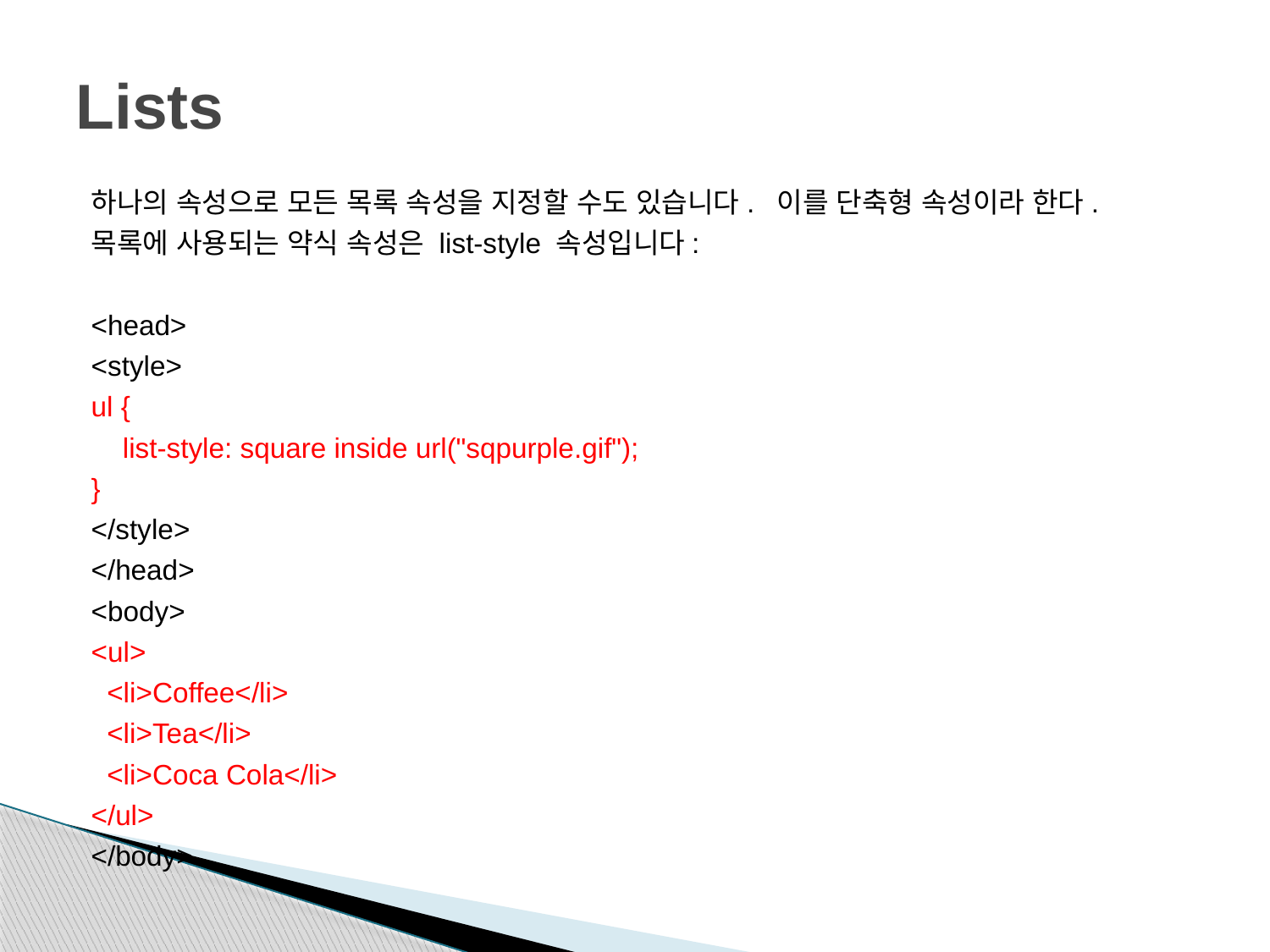

# Lists
하나의 속성으로 모든 목록 속성을 지정할 수도 있습니다.  이를 단축형 속성이라 한다.
목록에 사용되는 약식 속성은 list-style 속성입니다:

<head>
<style>
ul {
    list-style: square inside url("sqpurple.gif");
}
</style>
</head>
<body>
<ul>
  <li>Coffee</li>
  <li>Tea</li>
  <li>Coca Cola</li>
</ul>
</body>